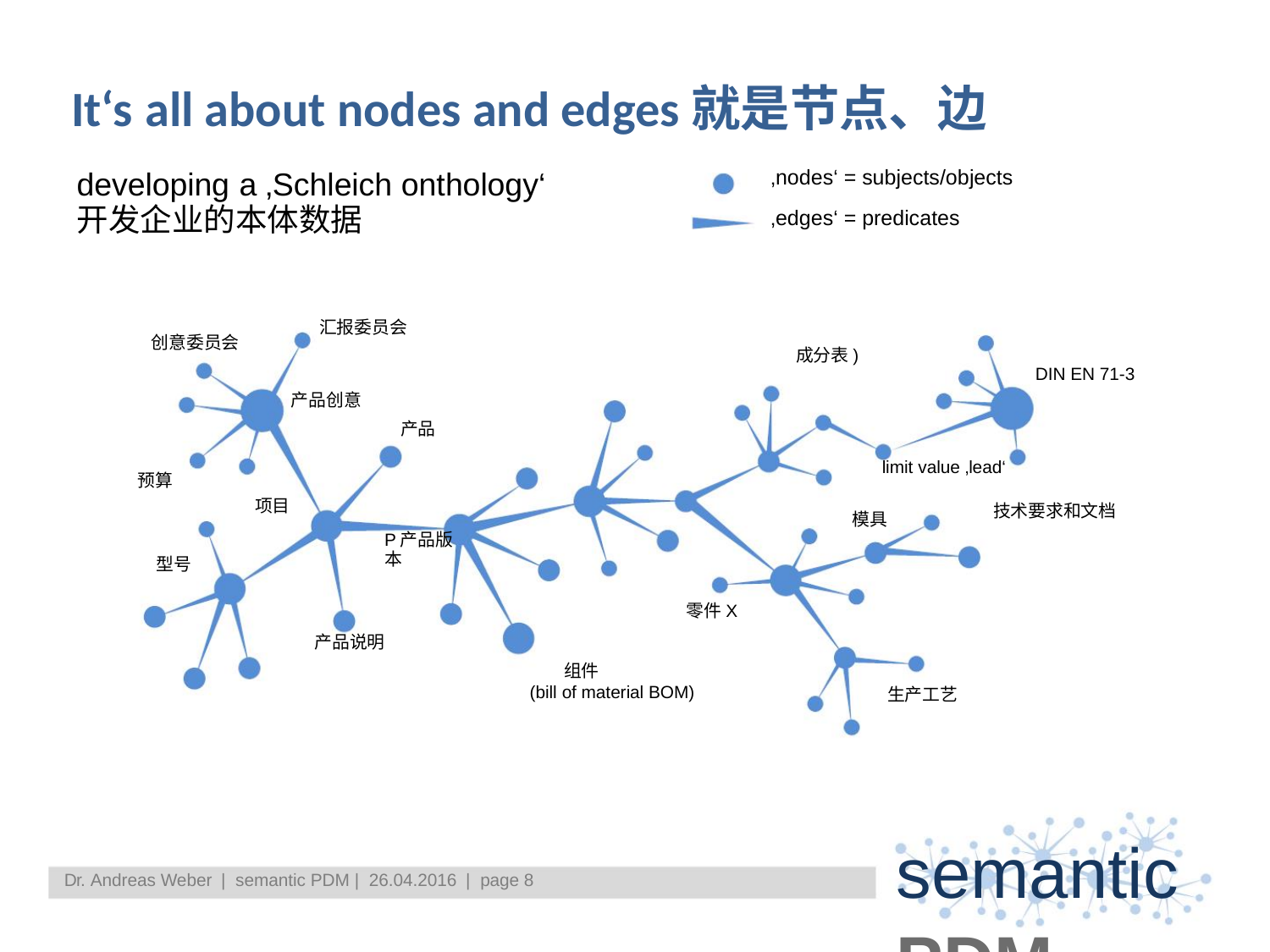

It‘s all about nodes and edges就是节点、边
‚nodes‘ = subjects/objects
‚edges‘ = predicates
developing a ‚Schleich onthology‘
开发企业的本体数据
汇报委员会
创意委员会
成分表)
DIN EN 71-3
产品创意
产品
limit value ‚lead‘
预算
项目
技术要求和文档
模具
P产品版本
型号
零件X
产品说明
组件
(bill of material BOM)
生产工艺
semantic PDM
Dr. Andreas Weber | semantic PDM | 26.04.2016 | page 8